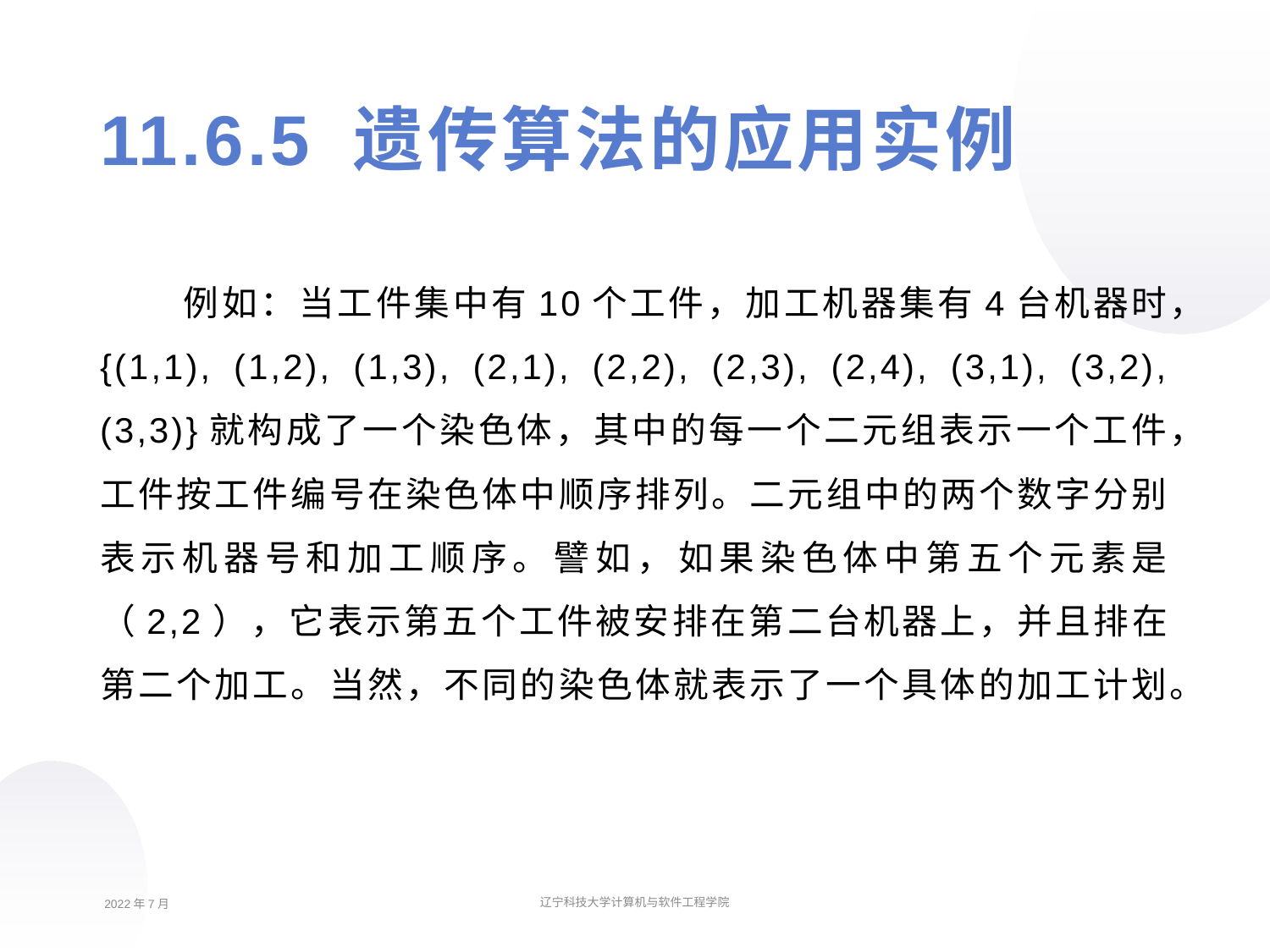

11.6.5 遗传算法的应用实例
 例如：当工件集中有10个工件，加工机器集有4台机器时，{(1,1), (1,2), (1,3), (2,1), (2,2), (2,3), (2,4), (3,1), (3,2), (3,3)}就构成了一个染色体，其中的每一个二元组表示一个工件，工件按工件编号在染色体中顺序排列。二元组中的两个数字分别表示机器号和加工顺序。譬如，如果染色体中第五个元素是（2,2），它表示第五个工件被安排在第二台机器上，并且排在第二个加工。当然，不同的染色体就表示了一个具体的加工计划。

2022年7月
辽宁科技大学计算机与软件工程学院
188